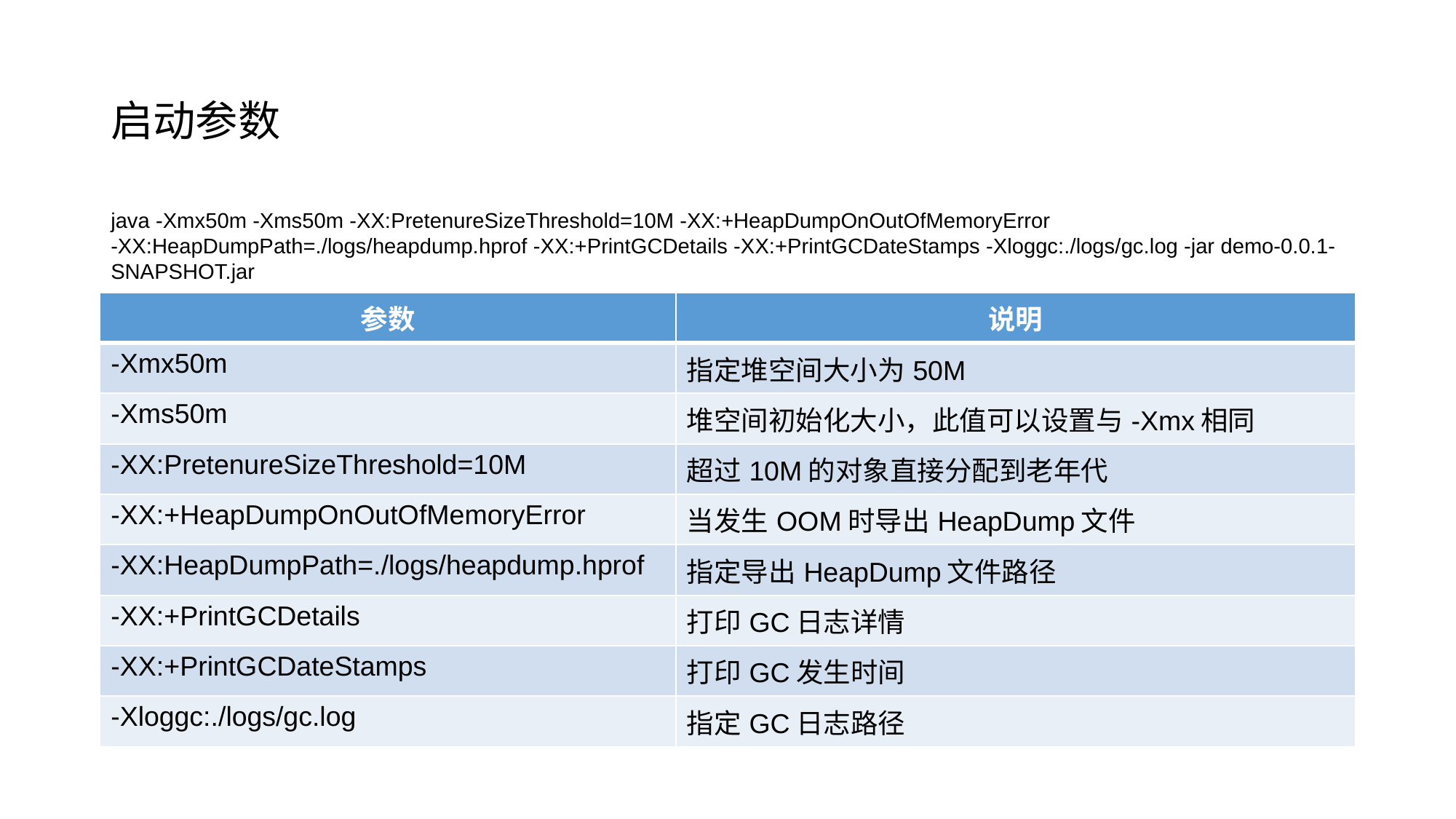

# 启动参数
java -Xmx50m -Xms50m -XX:PretenureSizeThreshold=10M -XX:+HeapDumpOnOutOfMemoryError -XX:HeapDumpPath=./logs/heapdump.hprof -XX:+PrintGCDetails -XX:+PrintGCDateStamps -Xloggc:./logs/gc.log -jar demo-0.0.1-SNAPSHOT.jar
| 参数 | 说明 |
| --- | --- |
| -Xmx50m | 指定堆空间大小为50M |
| -Xms50m | 堆空间初始化大小，此值可以设置与-Xmx相同 |
| -XX:PretenureSizeThreshold=10M | 超过10M的对象直接分配到老年代 |
| -XX:+HeapDumpOnOutOfMemoryError | 当发生OOM时导出HeapDump文件 |
| -XX:HeapDumpPath=./logs/heapdump.hprof | 指定导出HeapDump文件路径 |
| -XX:+PrintGCDetails | 打印GC日志详情 |
| -XX:+PrintGCDateStamps | 打印GC发生时间 |
| -Xloggc:./logs/gc.log | 指定GC日志路径 |